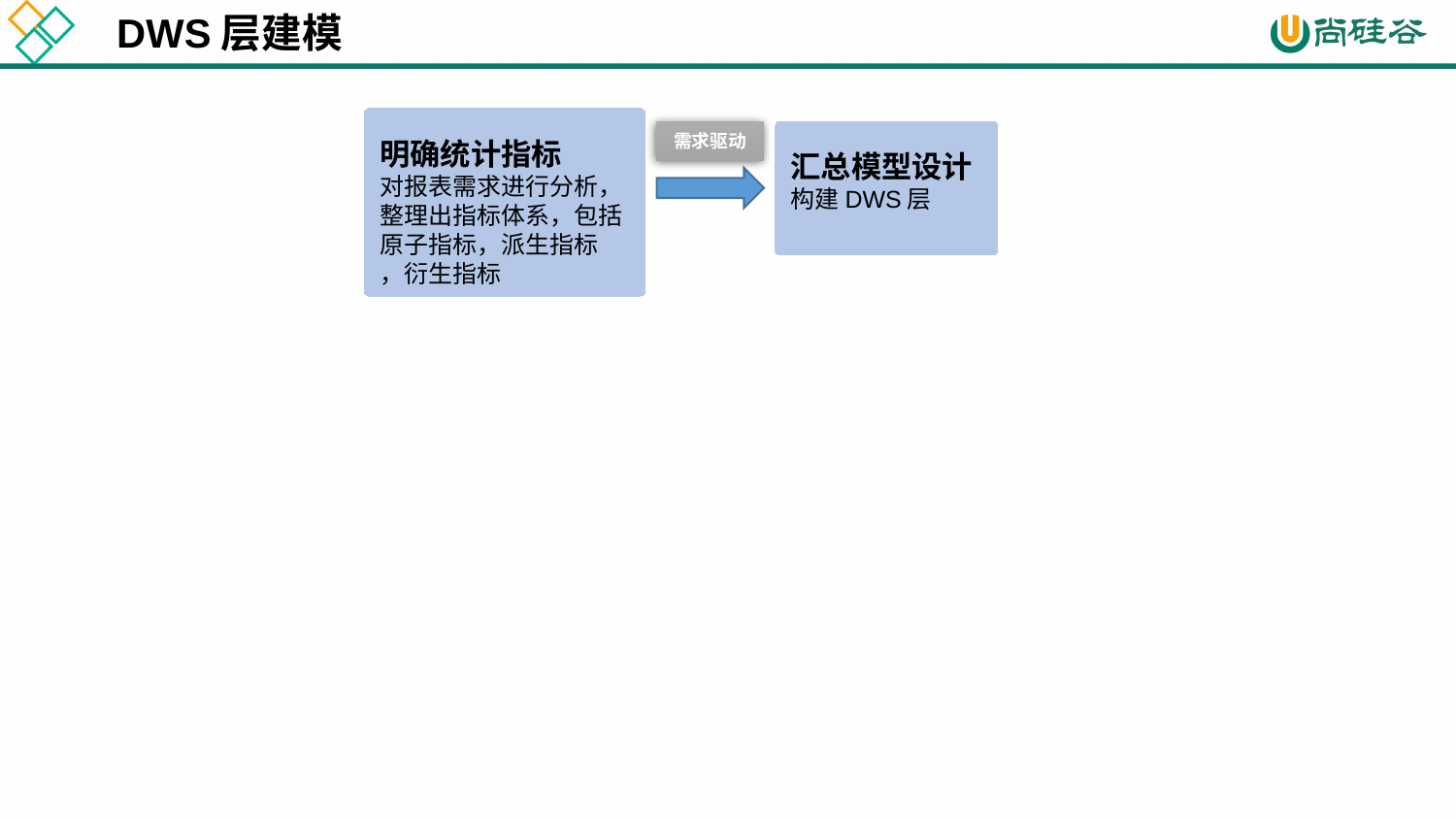

DWS层建模
明确统计指标
对报表需求进行分析，整理出指标体系，包括
原子指标，派生指标
，衍生指标
需求驱动
汇总模型设计
构建DWS层